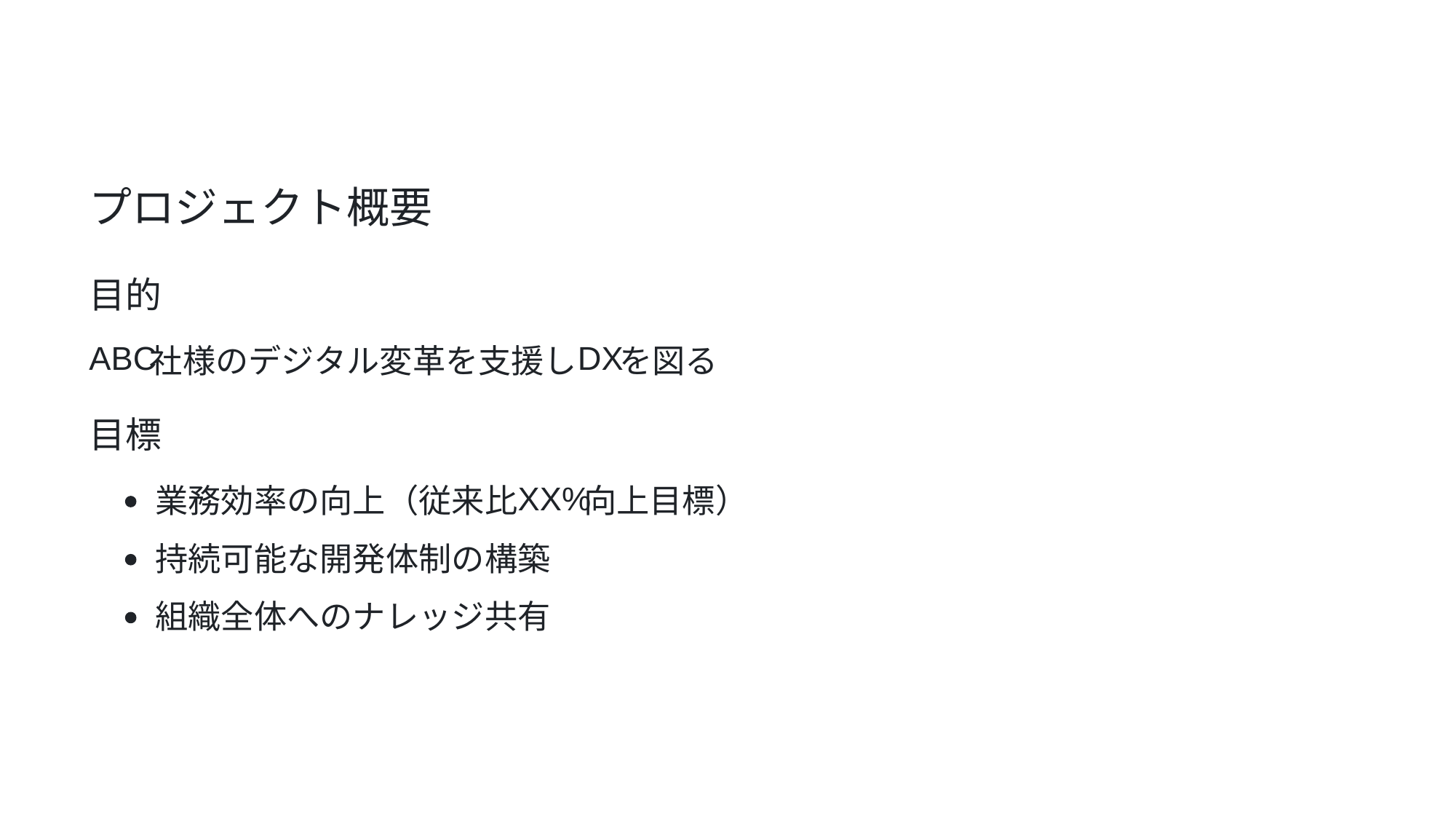

プロジェクト概要
⽬的
ABC
DX
社様のデジタル変⾰を⽀援し
を図る
⽬標
XX%
業務効率の向上（従来⽐
向上⽬標）

持続可能な開発体制の構築

組織全体へのナレッジ共有